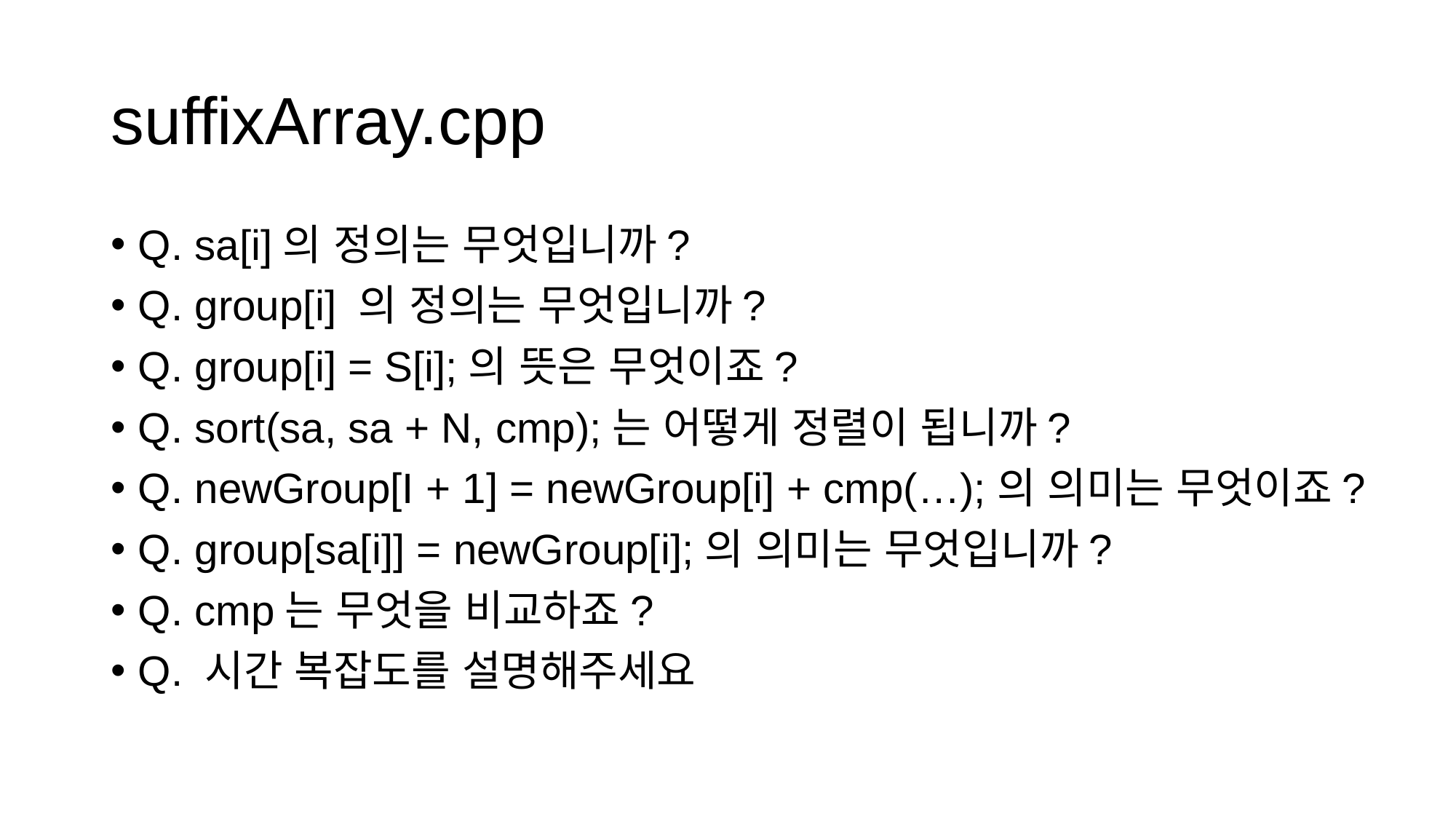

# suffixArray.cpp
Q. sa[i]의 정의는 무엇입니까?
Q. group[i] 의 정의는 무엇입니까?
Q. group[i] = S[i];의 뜻은 무엇이죠?
Q. sort(sa, sa + N, cmp);는 어떻게 정렬이 됩니까?
Q. newGroup[I + 1] = newGroup[i] + cmp(…);의 의미는 무엇이죠?
Q. group[sa[i]] = newGroup[i];의 의미는 무엇입니까?
Q. cmp는 무엇을 비교하죠?
Q. 시간 복잡도를 설명해주세요